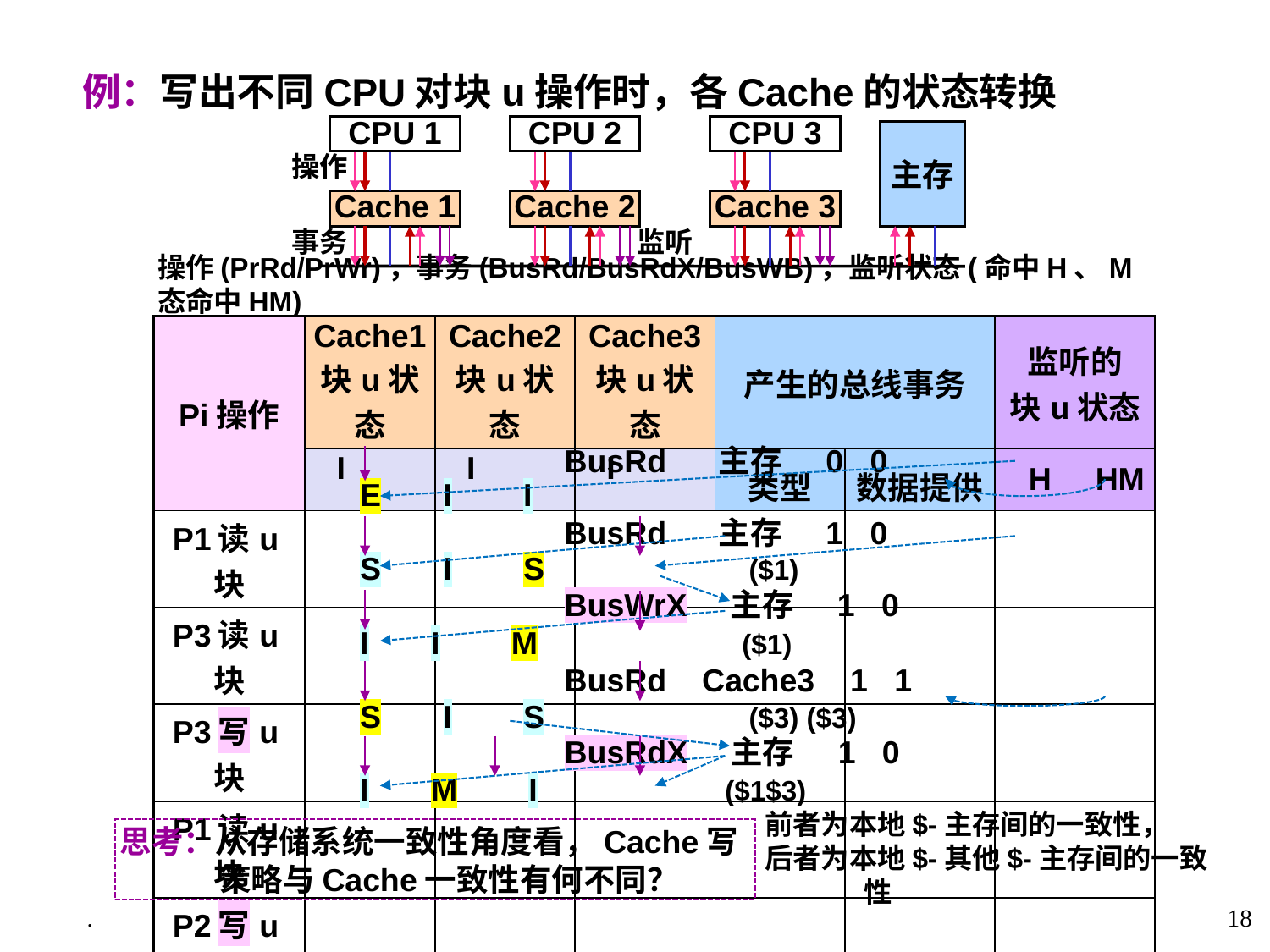

例：写出不同CPU对块u操作时，各Cache的状态转换
CPU 1
Cache 1
CPU 2
Cache 2
CPU 3
Cache 3
主存
操作
事务
监听
操作(PrRd/PrWr)，事务(BusRd/BusRdX/BusWB)，监听状态(命中H、M态命中HM)
| Pi操作 | Cache1 块u状态 | Cache2 块u状态 | Cache3 块u状态 | 产生的总线事务 |  | 监听的 块u状态 |  |
| --- | --- | --- | --- | --- | --- | --- | --- |
|  | I | I | I | 类型 | 数据提供 | H | HM |
| P1读u块 |  |  |  |  |  |  |  |
| P3读u块 |  |  |  |  |  |  |  |
| P3写u块 |  |  |  |  |  |  |  |
| P1读u块 |  |  |  |  |  |  |  |
| P2写u块 |  |  |  |  |  |  |  |
                       BusRd     主存     0   0
E       I        I
                       BusRd     主存     1   0
S       I        S                       ($1)
                       BusWrX    主存     1   0
I       I        M                       ($1)
                       BusRd    Cache3    1   1
S       I        S                       ($3) ($3)
                       BusRdX    主存     1   0
I       M        I                        ($1$3)

思考：从存储系统一致性角度看，Cache写策略与Cache一致性有何不同？
前者为本地$-主存间的一致性，
后者为本地$-其他$-主存间的一致性
.
18